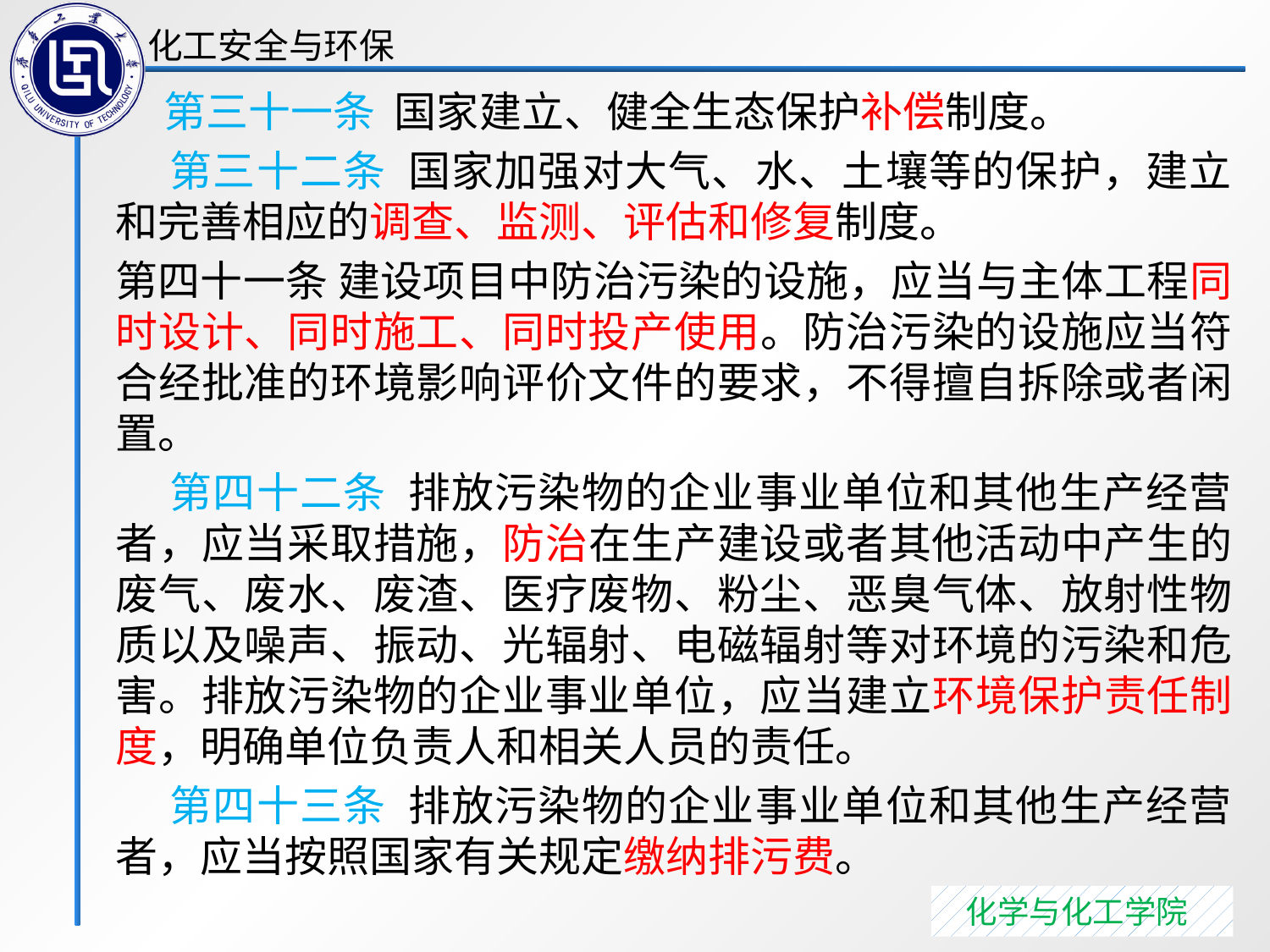

第三十一条  国家建立、健全生态保护补偿制度。
    第三十二条  国家加强对大气、水、土壤等的保护，建立和完善相应的调查、监测、评估和修复制度。
第四十一条 建设项目中防治污染的设施，应当与主体工程同时设计、同时施工、同时投产使用。防治污染的设施应当符合经批准的环境影响评价文件的要求，不得擅自拆除或者闲置。
    第四十二条  排放污染物的企业事业单位和其他生产经营者，应当采取措施，防治在生产建设或者其他活动中产生的废气、废水、废渣、医疗废物、粉尘、恶臭气体、放射性物质以及噪声、振动、光辐射、电磁辐射等对环境的污染和危害。排放污染物的企业事业单位，应当建立环境保护责任制度，明确单位负责人和相关人员的责任。
    第四十三条  排放污染物的企业事业单位和其他生产经营者，应当按照国家有关规定缴纳排污费。